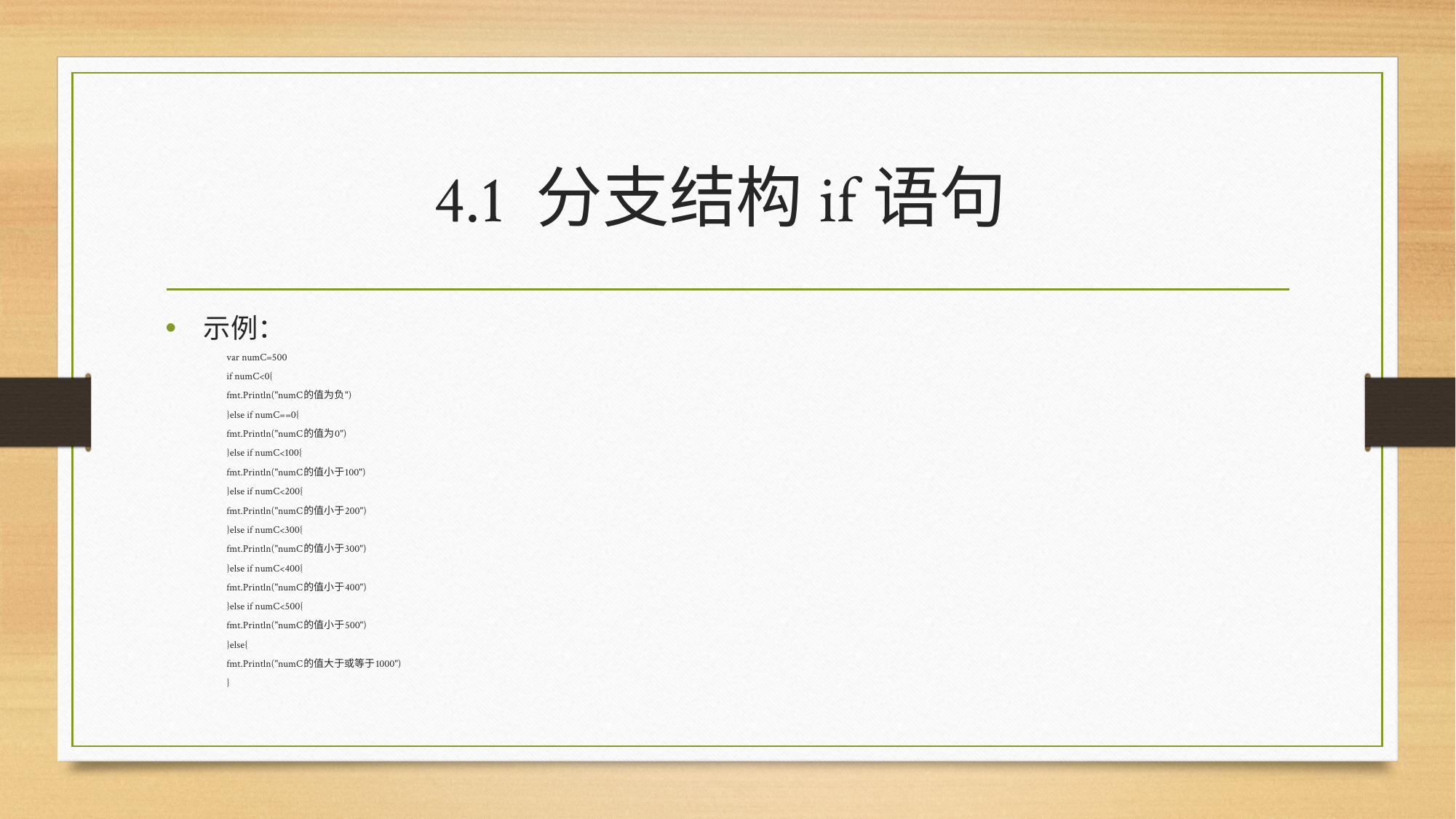

# 4.1 分支结构if语句
示例：
var numC=500
if numC<0{
	fmt.Println("numC的值为负")
}else if numC==0{
	fmt.Println("numC的值为0")
}else if numC<100{
	fmt.Println("numC的值小于100")
}else if numC<200{
	fmt.Println("numC的值小于200")
}else if numC<300{
	fmt.Println("numC的值小于300")
}else if numC<400{
	fmt.Println("numC的值小于400")
}else if numC<500{
	fmt.Println("numC的值小于500")
}else{
	fmt.Println("numC的值大于或等于1000")
}